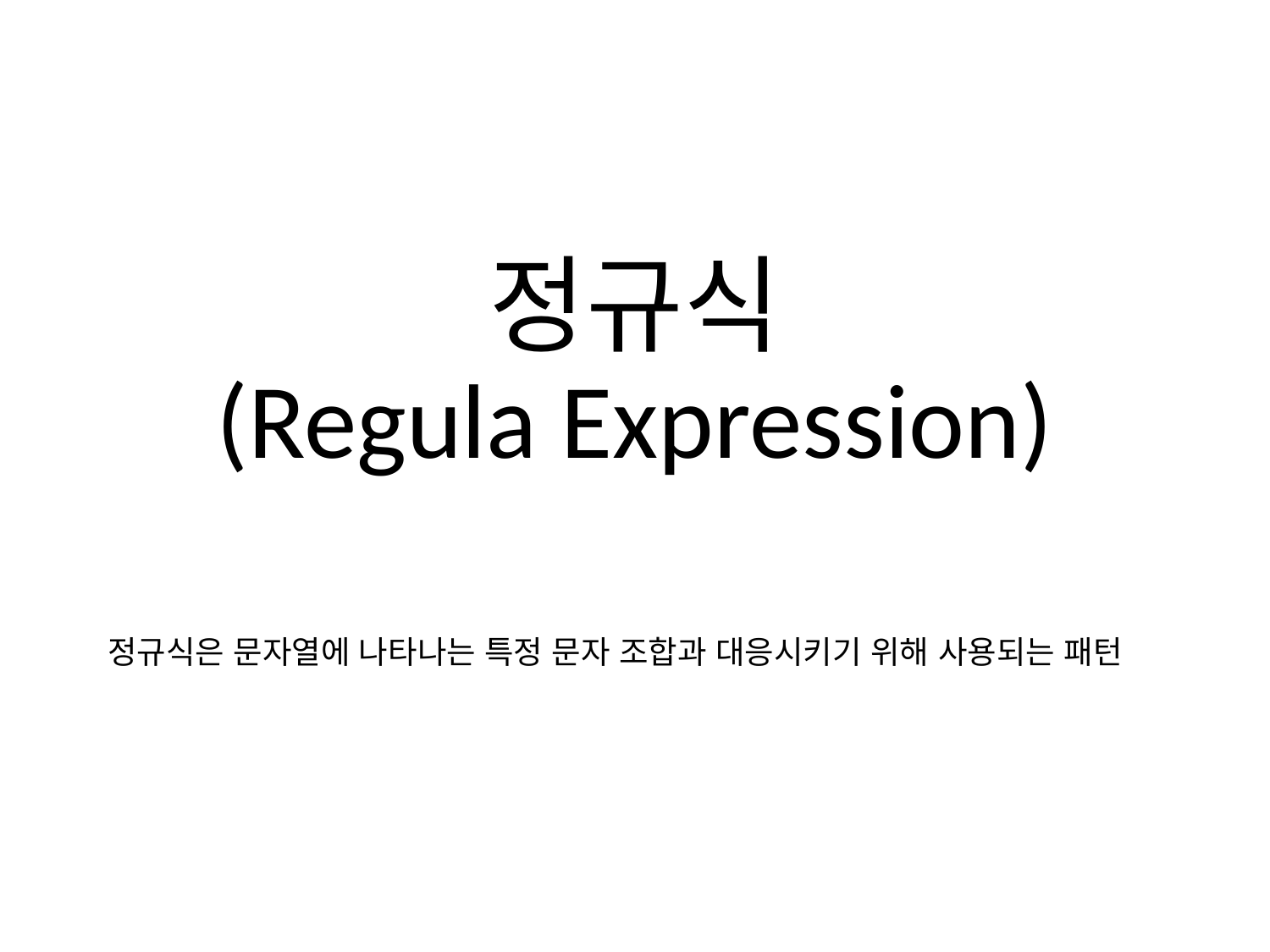

# 정규식 (Regula Expression)
정규식은 문자열에 나타나는 특정 문자 조합과 대응시키기 위해 사용되는 패턴